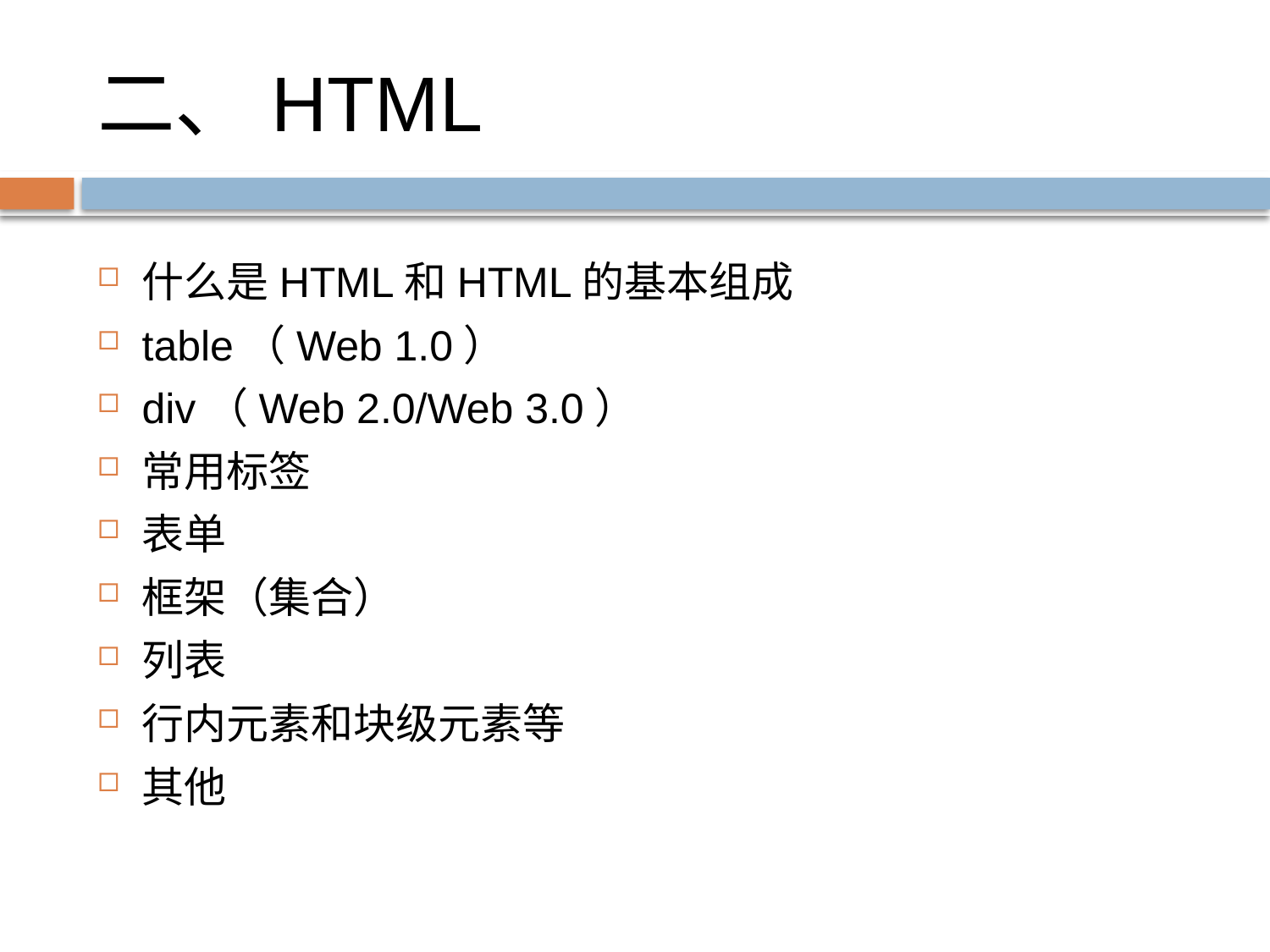

# 二、HTML
什么是HTML和HTML的基本组成
table（Web 1.0）
div（Web 2.0/Web 3.0）
常用标签
表单
框架（集合）
列表
行内元素和块级元素等
其他